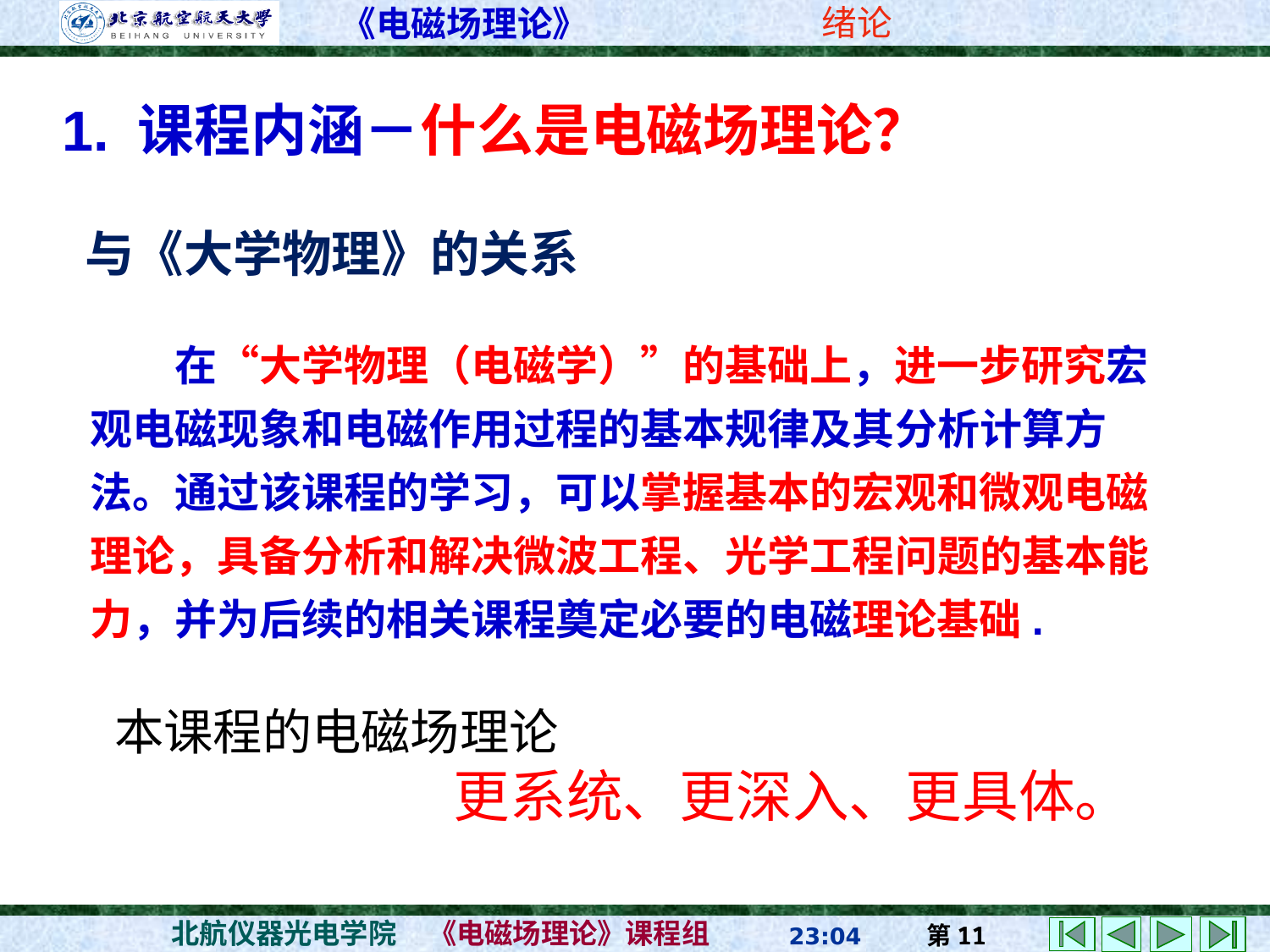

1. 课程内涵－什么是电磁场理论？
与《大学物理》的关系
　　在“大学物理（电磁学）”的基础上，进一步研究宏观电磁现象和电磁作用过程的基本规律及其分析计算方法。通过该课程的学习，可以掌握基本的宏观和微观电磁理论，具备分析和解决微波工程、光学工程问题的基本能力，并为后续的相关课程奠定必要的电磁理论基础.
本课程的电磁场理论
　　　　　　更系统、更深入、更具体。